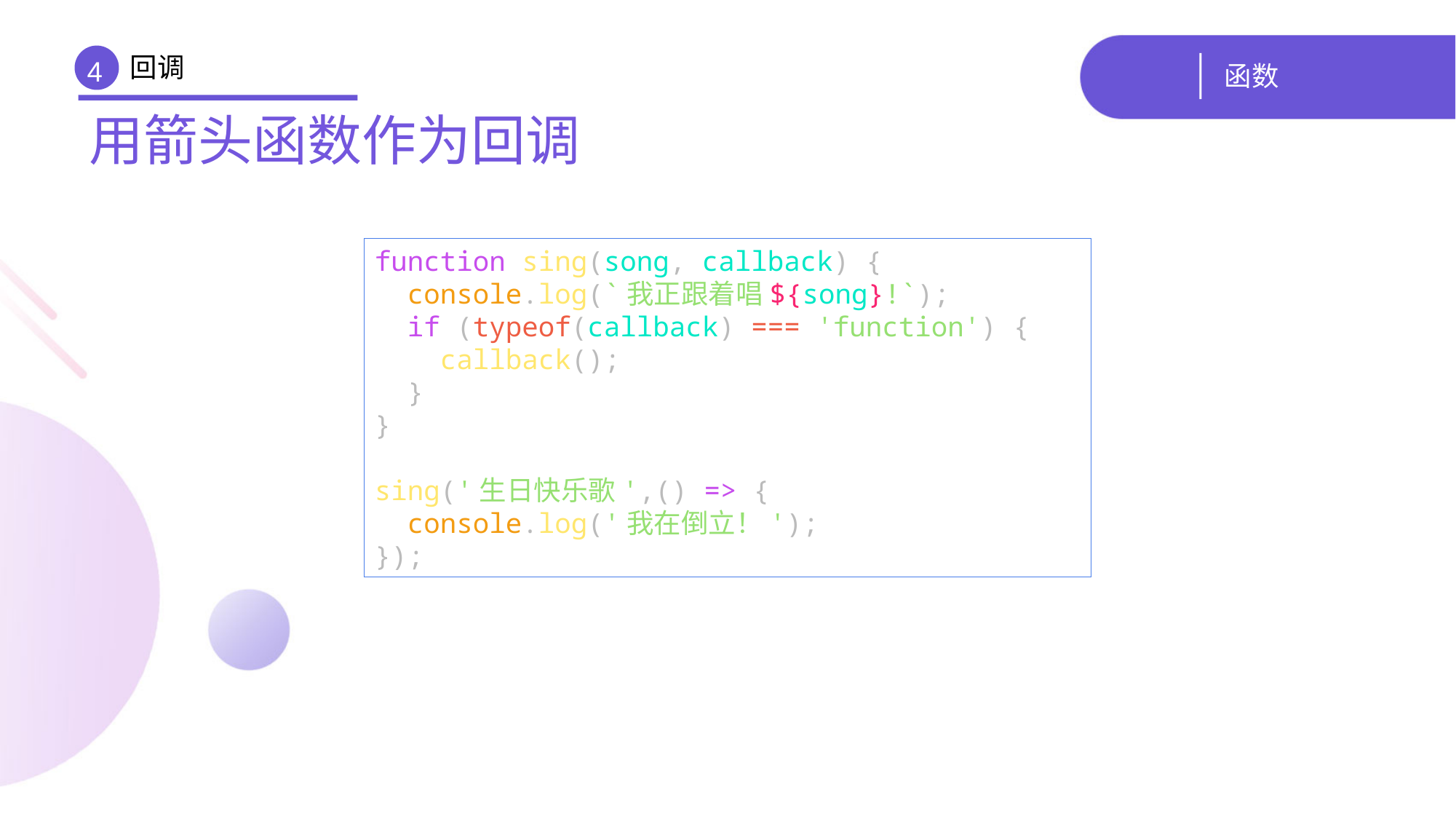

回调
# 函数
4
用箭头函数作为回调
function sing(song, callback) {
  console.log(`我正跟着唱${song}!`);
  if (typeof(callback) === 'function') {
    callback();
  }
}
sing('生日快乐歌',() => {
  console.log('我在倒立！');
});